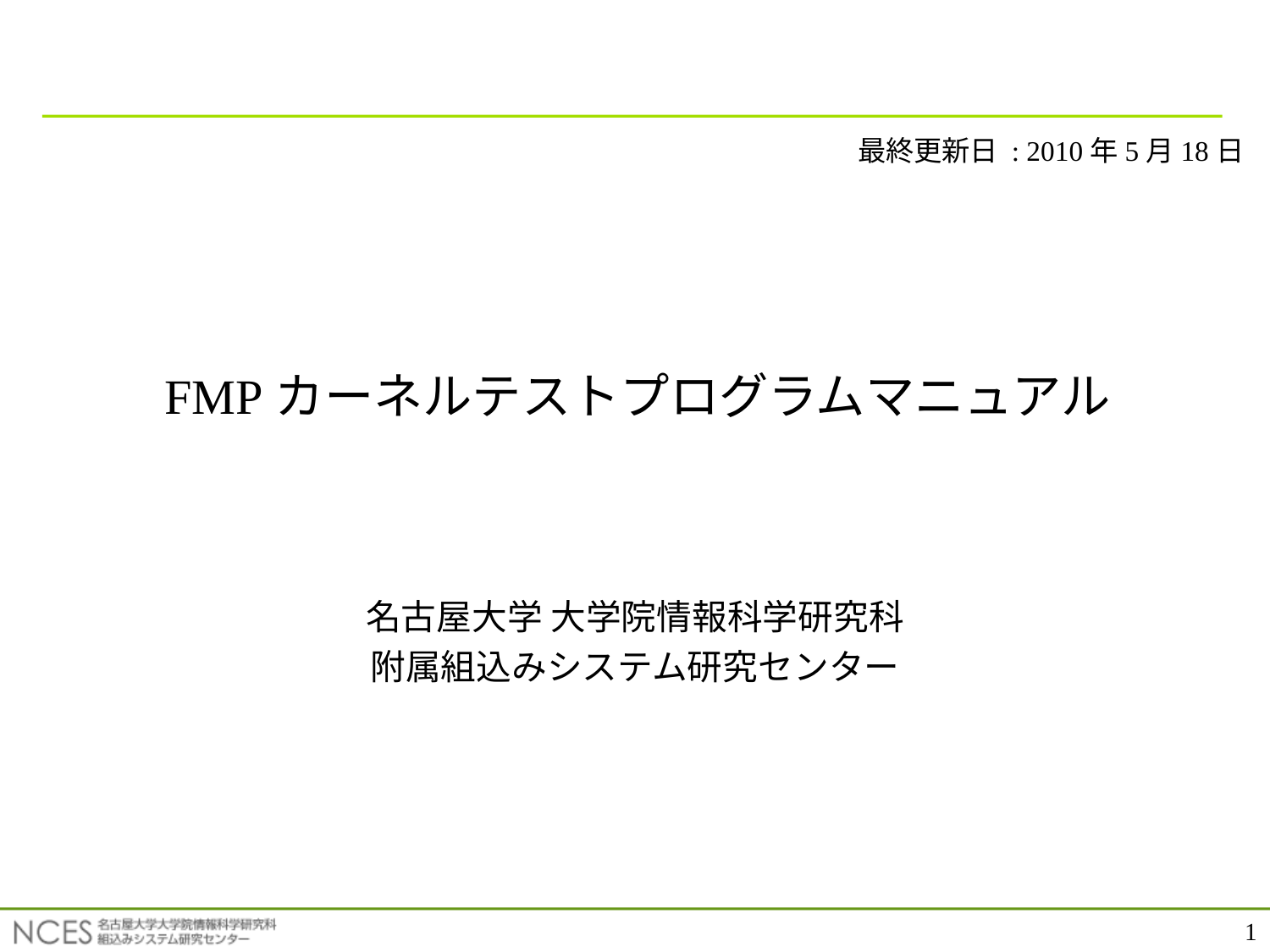

最終更新日 : 2010年5月18日
# FMPカーネルテストプログラムマニュアル

名古屋大学 大学院情報科学研究科
附属組込みシステム研究センター

1